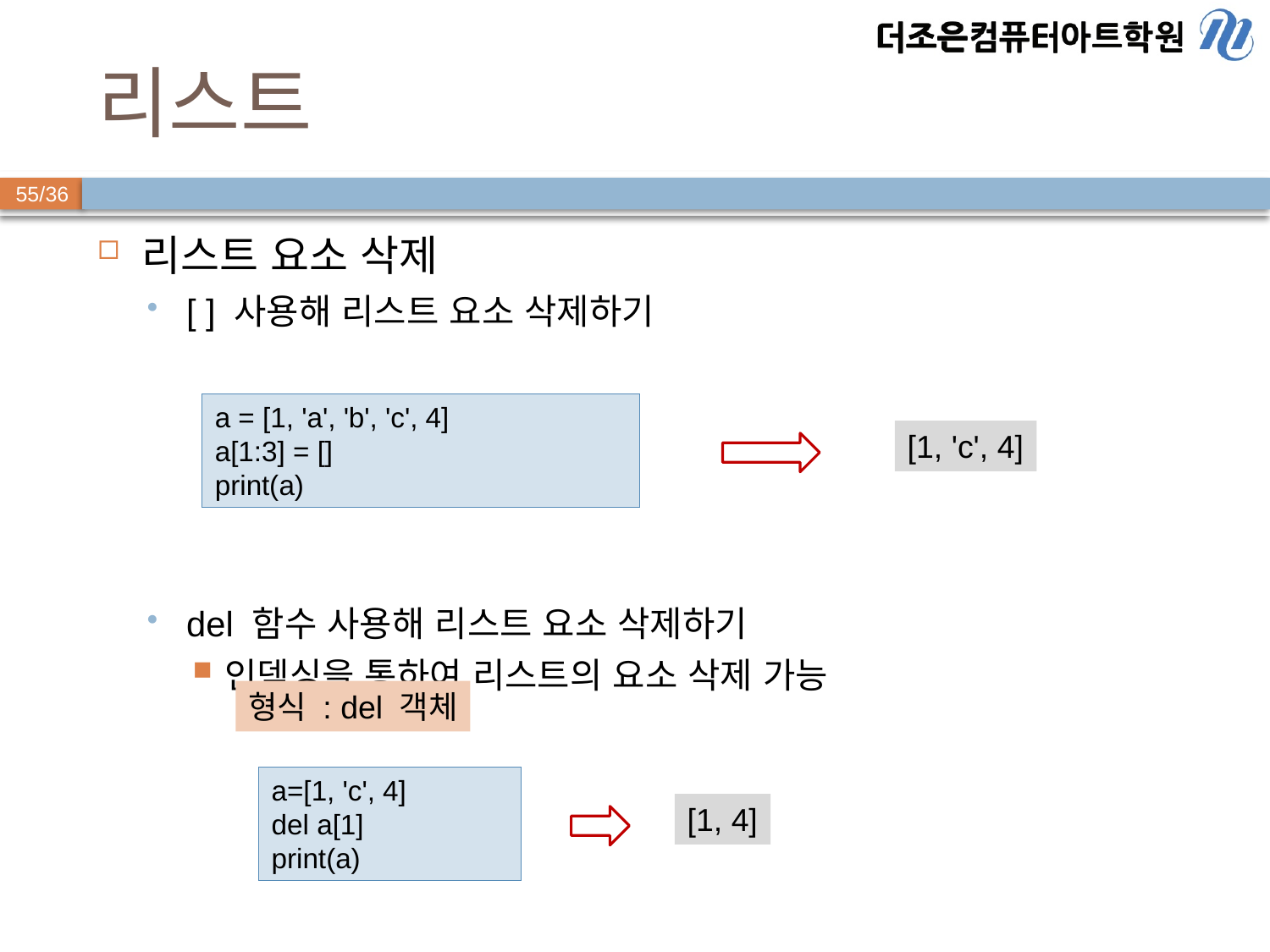

# 리스트
리스트 요소 삭제
[ ] 사용해 리스트 요소 삭제하기

del 함수 사용해 리스트 요소 삭제하기
인덱싱을 통하여 리스트의 요소 삭제 가능

a = [1, 'a', 'b', 'c', 4]
a[1:3] = []
print(a)
[1, 'c', 4]

형식 : del 객체
a=[1, 'c', 4]
del a[1]
print(a)
[1, 4]